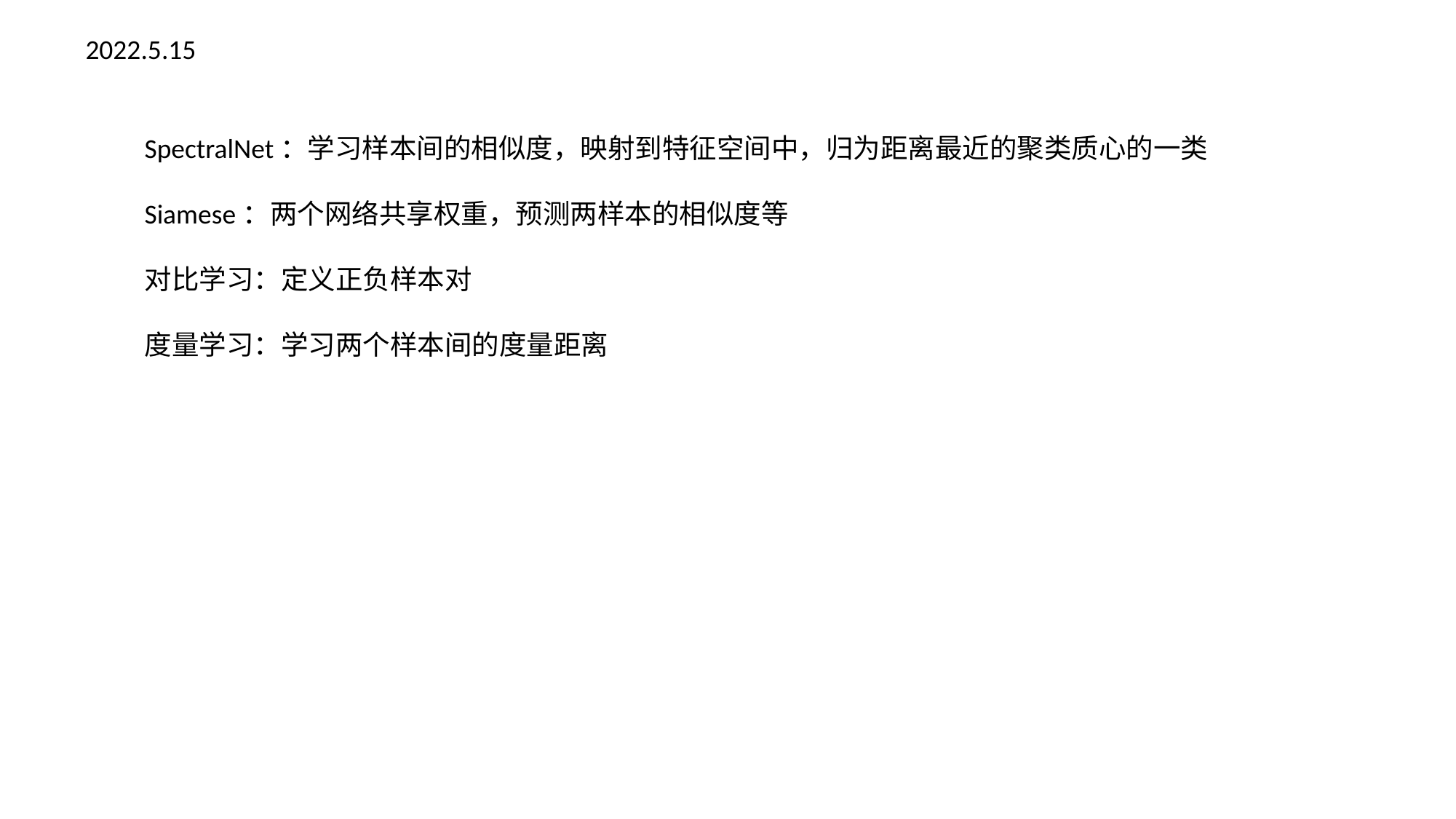

2022.5.15
SpectralNet：学习样本间的相似度，映射到特征空间中，归为距离最近的聚类质心的一类

Siamese：两个网络共享权重，预测两样本的相似度等

对比学习：定义正负样本对

度量学习：学习两个样本间的度量距离